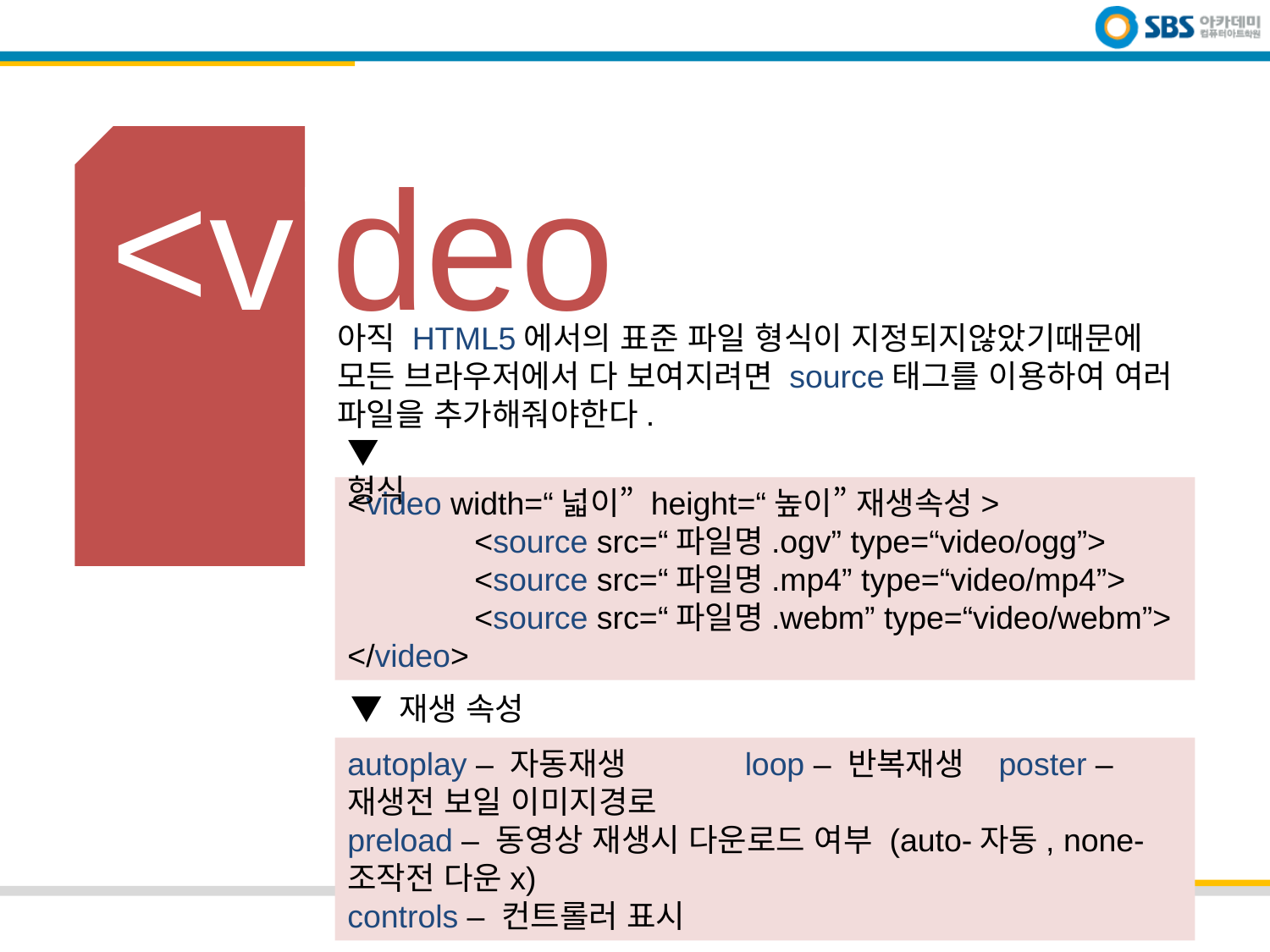

# <video> 태그
아직 HTML5에서의 표준 파일 형식이 지정되지않았기때문에 모든 브라우저에서 다 보여지려면 source태그를 이용하여 여러 파일을 추가해줘야한다.
▼ 형식
<video width=“넓이” height=“높이” 재생속성>
	<source src=“파일명.ogv” type=“video/ogg”>
	<source src=“파일명.mp4” type=“video/mp4”>
	<source src=“파일명.webm” type=“video/webm”>
</video>
▼ 재생 속성
autoplay – 자동재생	 loop – 반복재생   poster – 재생전 보일 이미지경로
preload – 동영상 재생시 다운로드 여부 (auto-자동, none-조작전 다운x)
controls – 컨트롤러 표시
SBS ACADEMY
4